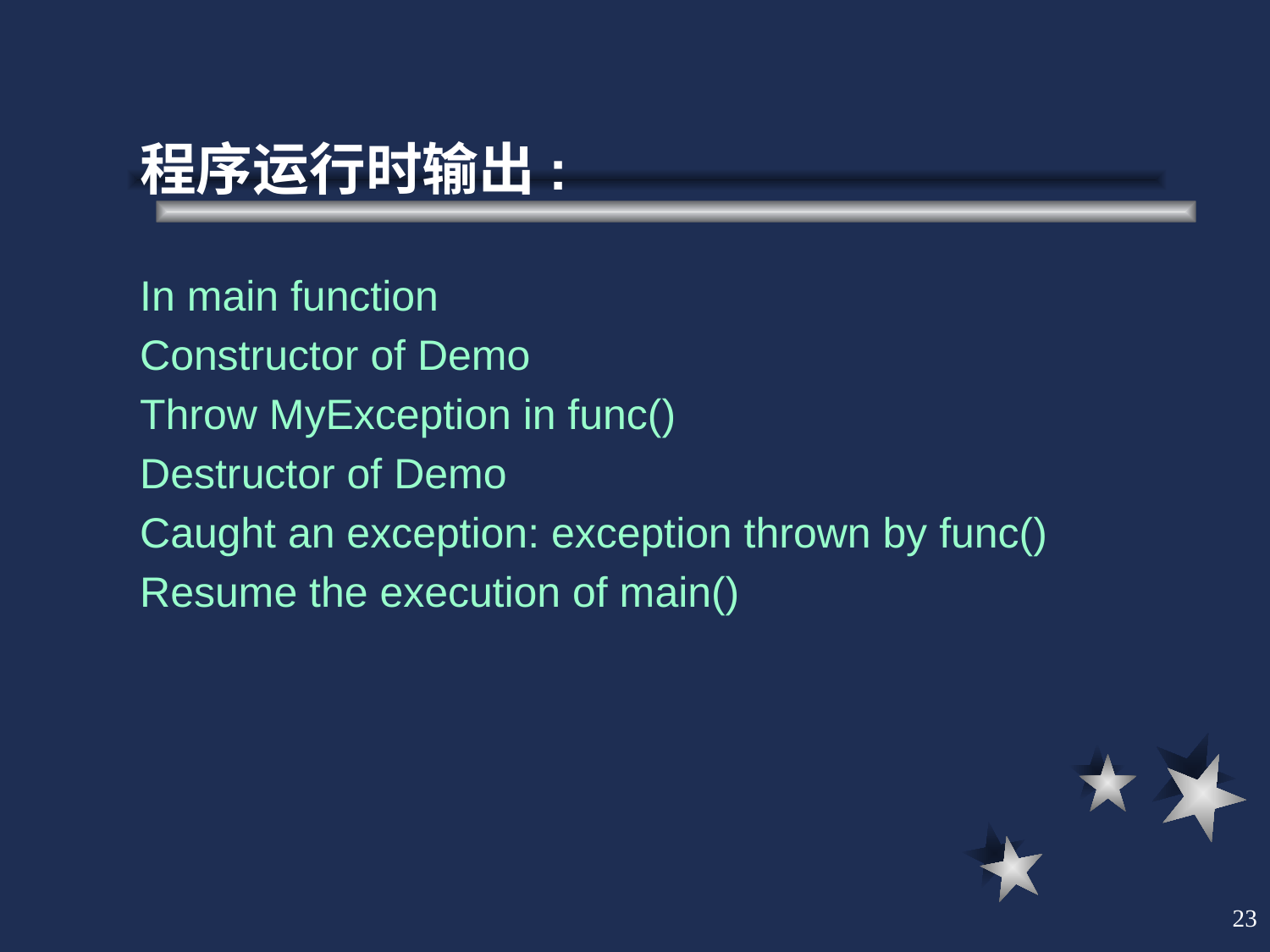

程序运行时输出:

In main function
Constructor of Demo
Throw MyException in func()
Destructor of Demo
Caught an exception: exception thrown by func()
Resume the execution of main()
23